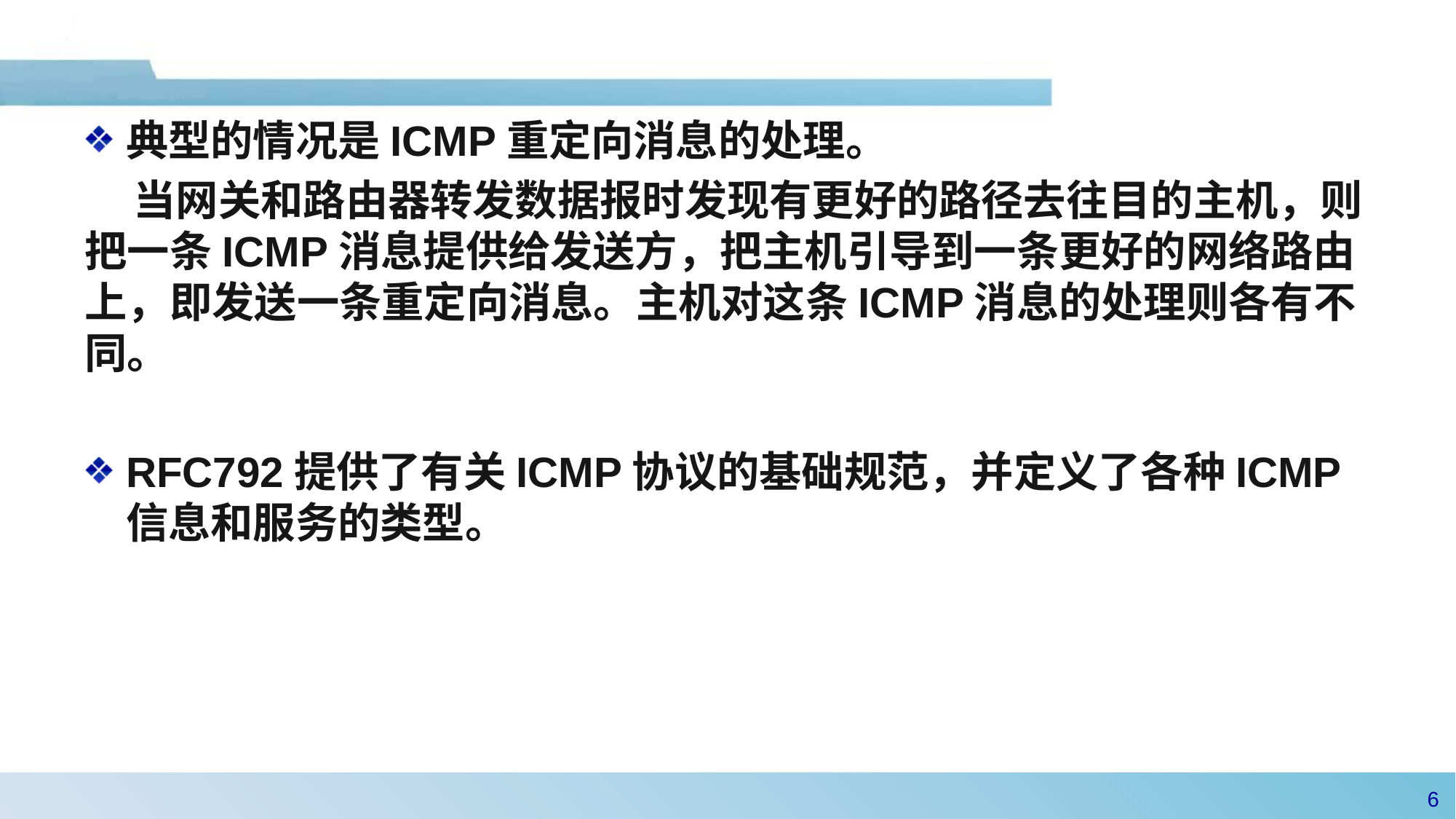

典型的情况是ICMP重定向消息的处理。
    当网关和路由器转发数据报时发现有更好的路径去往目的主机，则把一条ICMP消息提供给发送方，把主机引导到一条更好的网络路由上，即发送一条重定向消息。主机对这条ICMP消息的处理则各有不同。

RFC792提供了有关ICMP协议的基础规范，并定义了各种ICMP信息和服务的类型。
6